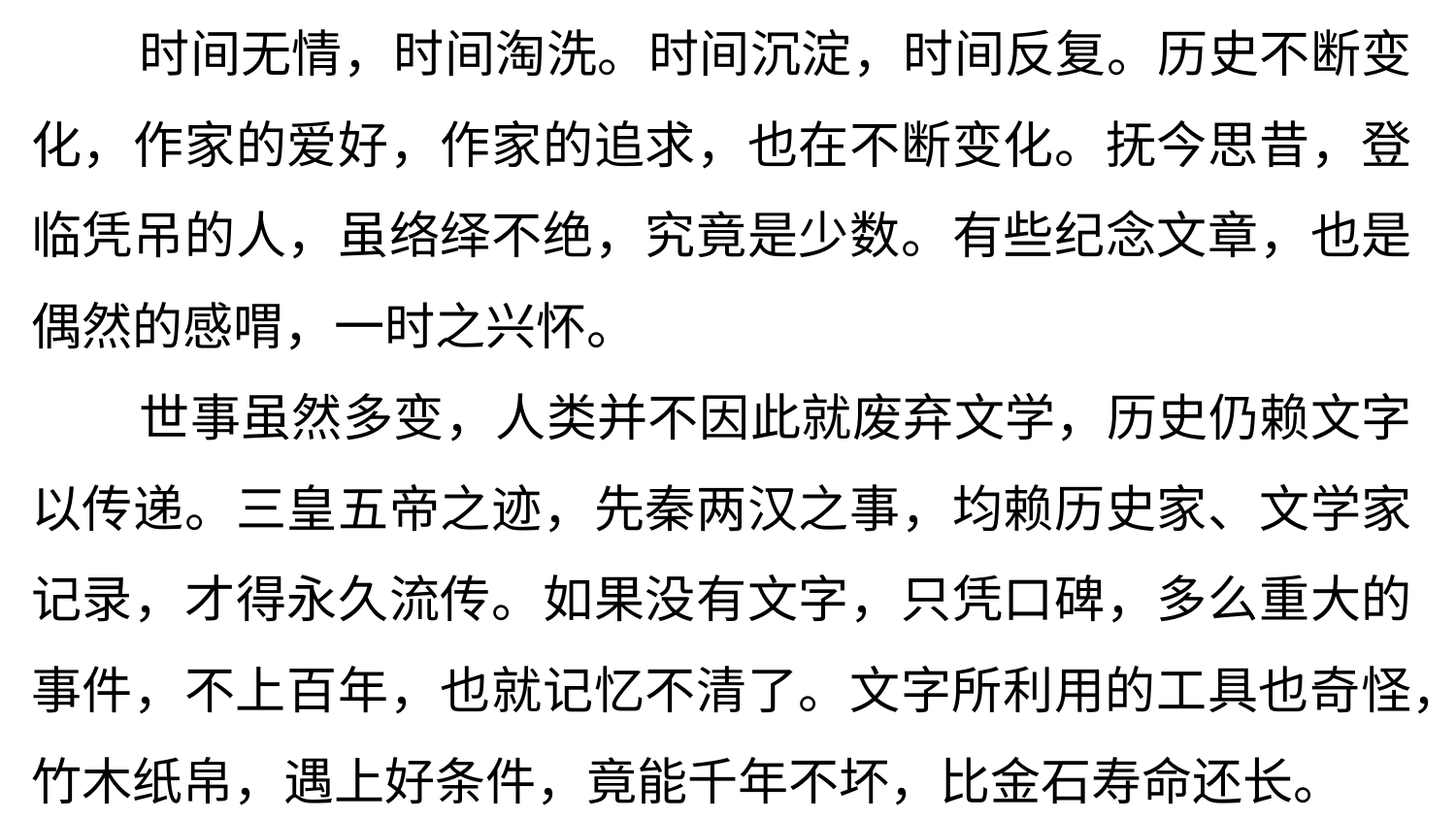

时间无情，时间淘洗。时间沉淀，时间反复。历史不断变化，作家的爱好，作家的追求，也在不断变化。抚今思昔，登临凭吊的人，虽络绎不绝，究竟是少数。有些纪念文章，也是偶然的感喟，一时之兴怀。
        世事虽然多变，人类并不因此就废弃文学，历史仍赖文字以传递。三皇五帝之迹，先秦两汉之事，均赖历史家、文学家记录，才得永久流传。如果没有文字，只凭口碑，多么重大的事件，不上百年，也就记忆不清了。文字所利用的工具也奇怪，竹木纸帛，遇上好条件，竟能千年不坏，比金石寿命还长。